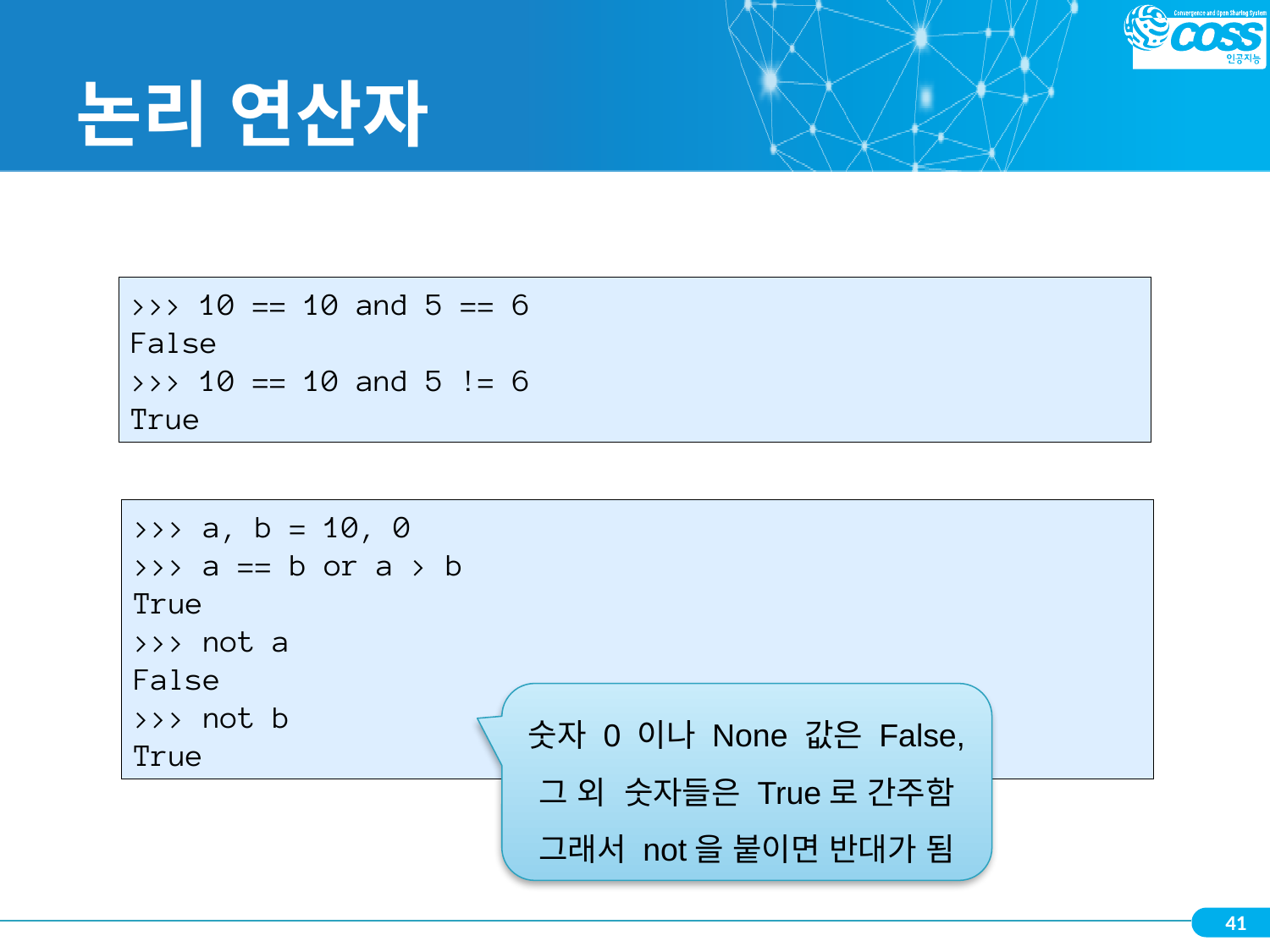

# 논리 연산자

>>> 10 == 10 and 5 == 6
False
>>> 10 == 10 and 5 != 6
True
>>> a, b = 10, 0
>>> a == b or a > b
True
>>> not a
False
>>> not b
True
숫자 0 이나 None 값은 False, 그 외  숫자들은 True로 간주함
그래서 not을 붙이면 반대가 됨